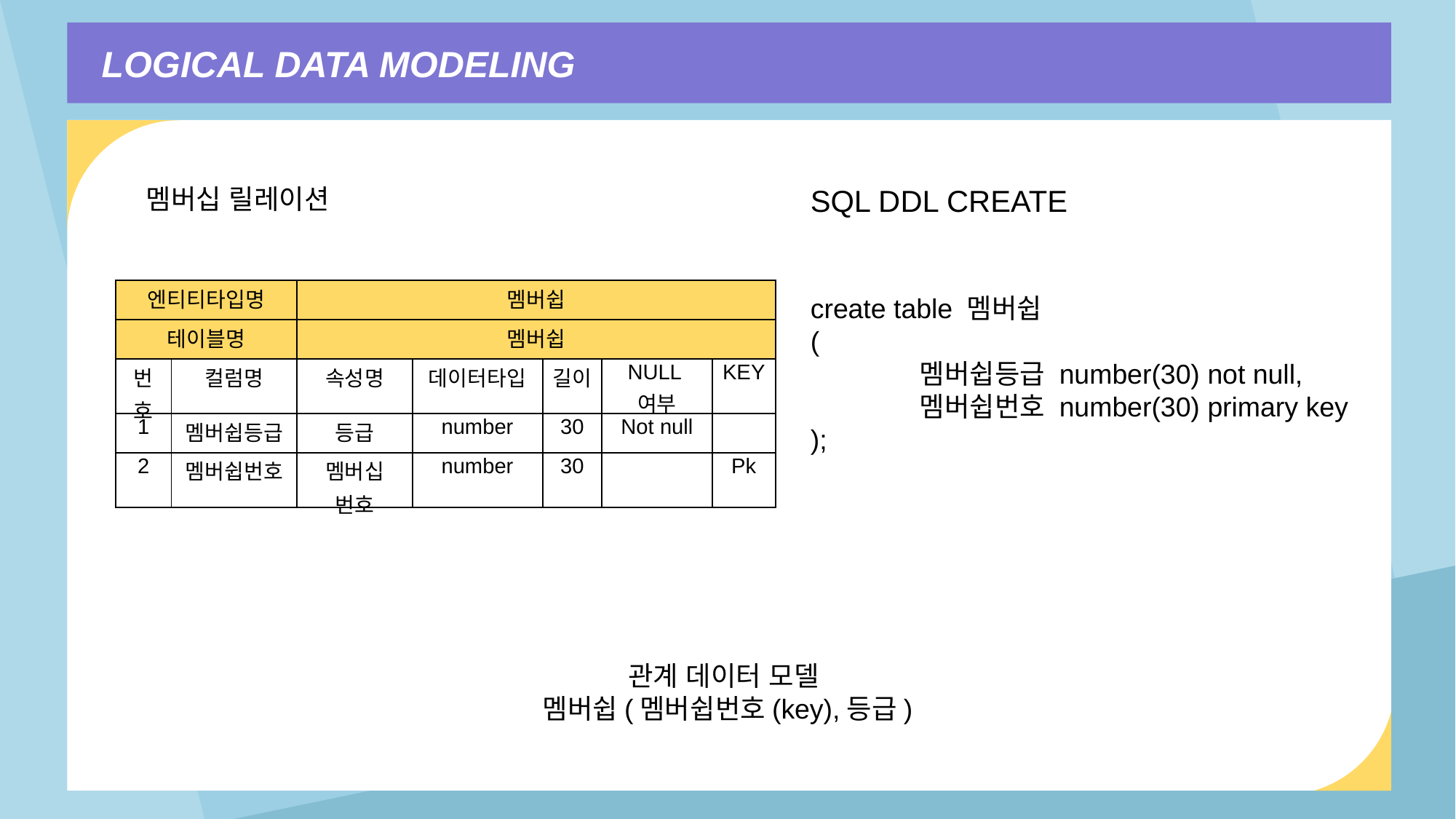

LOGICAL DATA MODELING

멤버십 릴레이션
SQL DDL CREATE

create table 멤버쉽
(
	멤버쉽등급 number(30) not null,
	멤버쉽번호 number(30) primary key
);

| 엔티티타입명 |  | 멤버쉽 |  |  |  |  |
| --- | --- | --- | --- | --- | --- | --- |
| 테이블명 |  | 멤버쉽 |  |  |  |  |
| 번호 | 컬럼명 | 속성명 | 데이터타입 | 길이 | NULL여부 | KEY |
| 1 | 멤버쉽등급 | 등급 | number | 30 | Not null |  |
| 2 | 멤버쉽번호 | 멤버십 번호 | number | 30 |  | Pk |

관계 데이터 모델
멤버쉽(멤버쉽번호(key),등급)